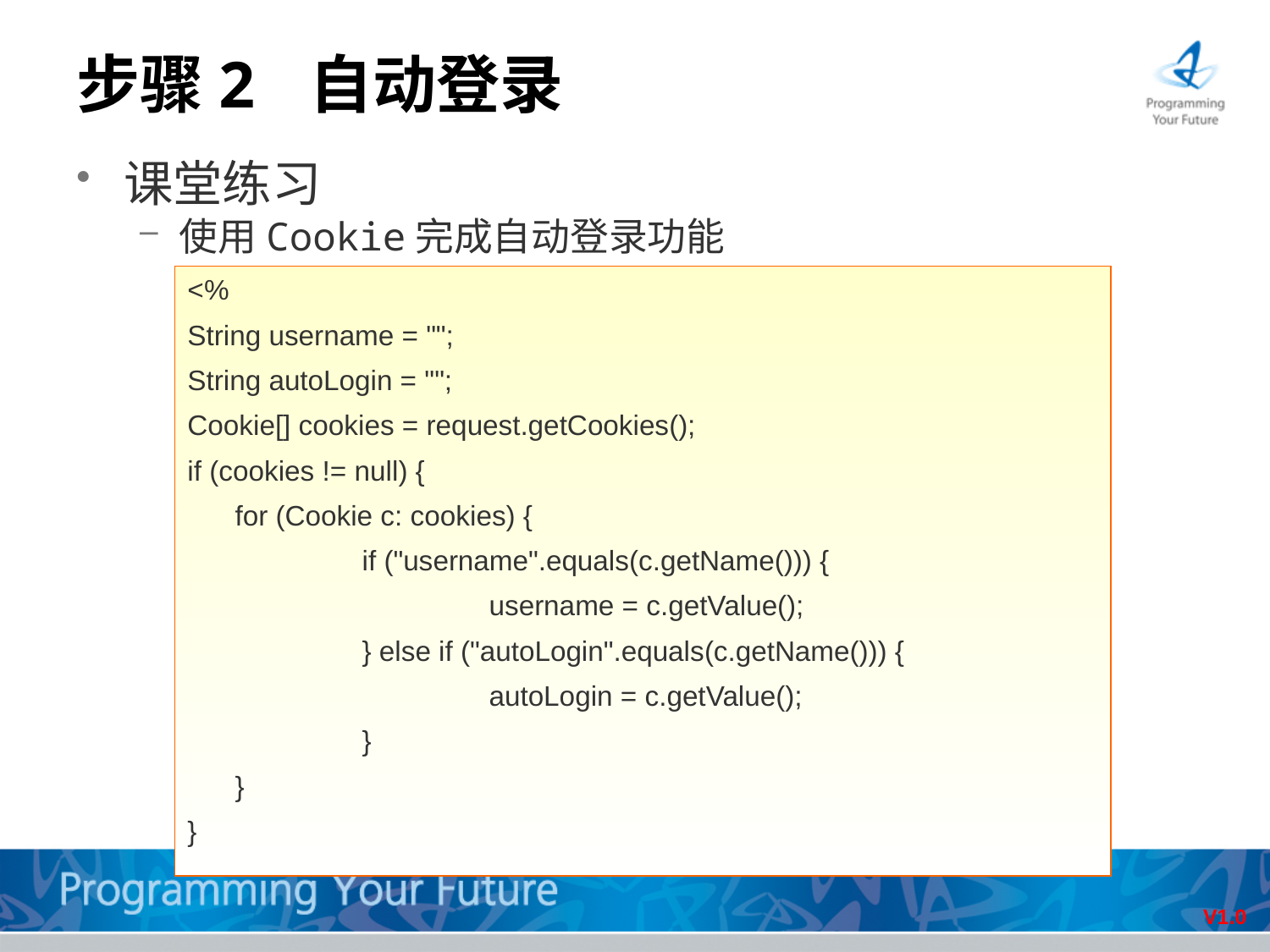

# 步骤2 自动登录
课堂练习
使用Cookie完成自动登录功能
<%
String username = "";
String autoLogin = "";
Cookie[] cookies = request.getCookies();
if (cookies != null) {
	for (Cookie c: cookies) {
		if ("username".equals(c.getName())) {
			username = c.getValue();
		} else if ("autoLogin".equals(c.getName())) {
			autoLogin = c.getValue();
		}
	}
}